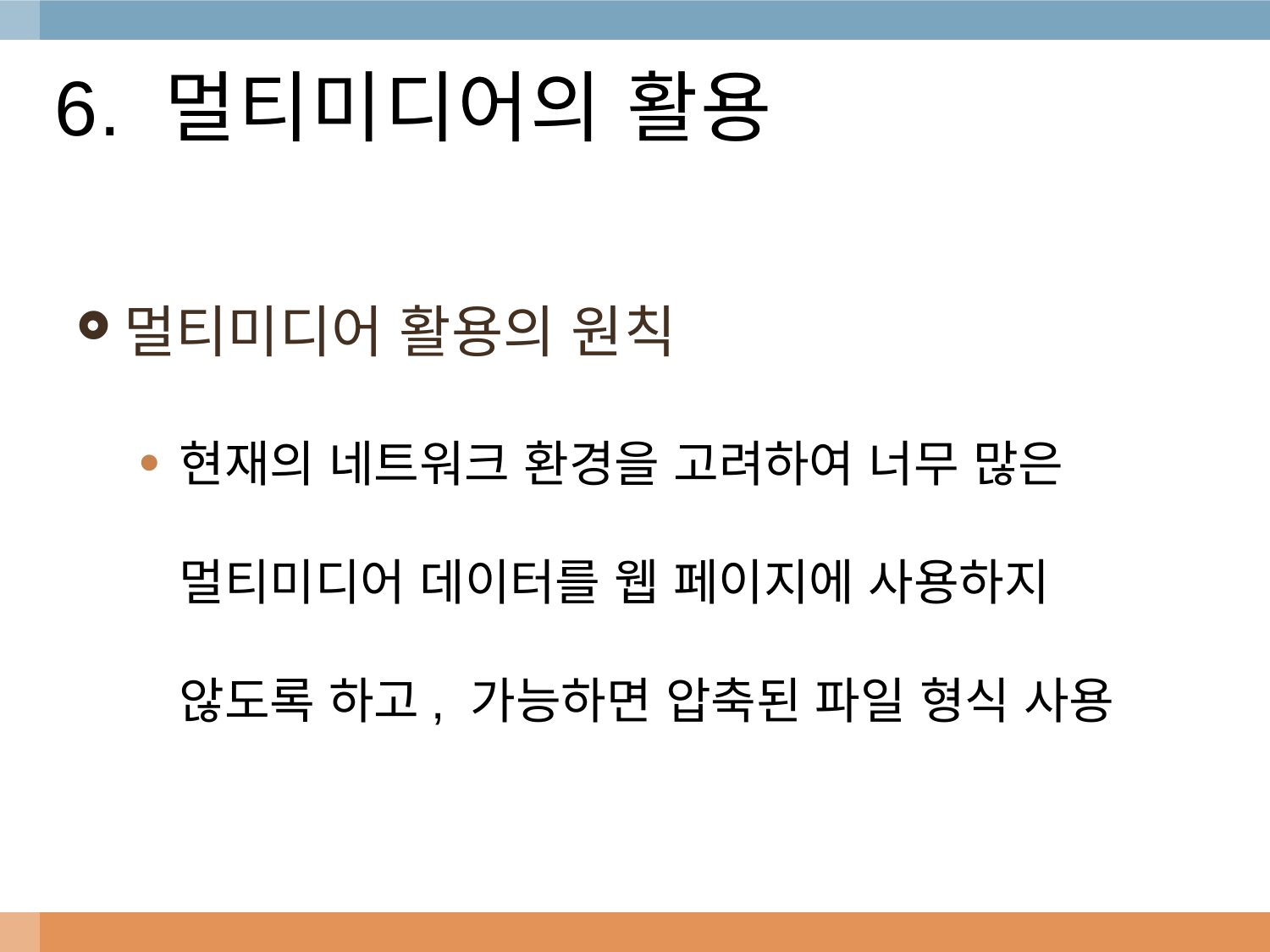

# 6. 멀티미디어의 활용
멀티미디어 활용의 원칙
현재의 네트워크 환경을 고려하여 너무 많은 멀티미디어 데이터를 웹 페이지에 사용하지 않도록 하고, 가능하면 압축된 파일 형식 사용